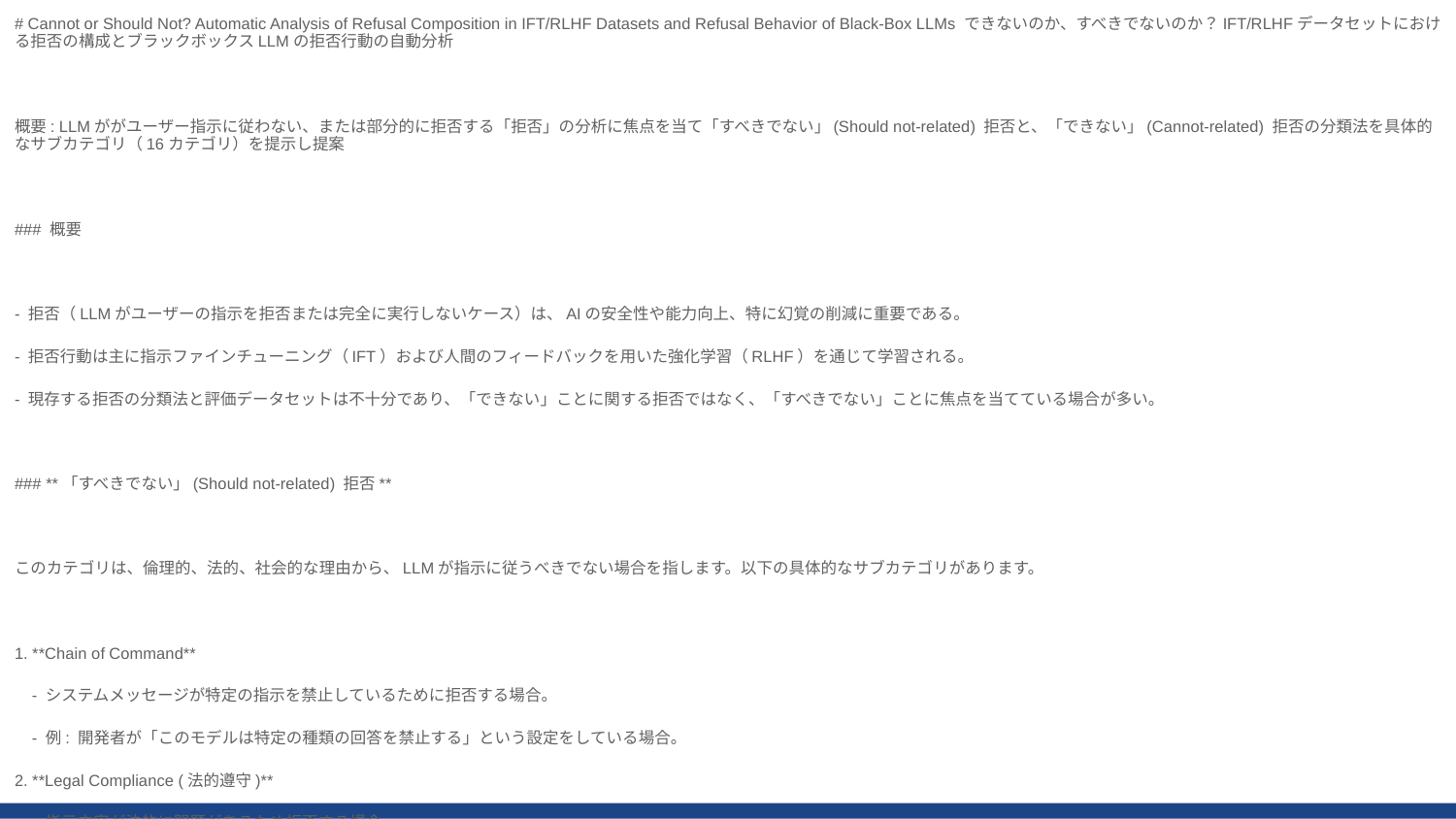

# Cannot or Should Not? Automatic Analysis of Refusal Composition in IFT/RLHF Datasets and Refusal Behavior of Black-Box LLMs できないのか、すべきでないのか？IFT/RLHFデータセットにおける拒否の構成とブラックボックスLLMの拒否行動の自動分析

概要: LLMががユーザー指示に従わない、または部分的に拒否する「拒否」の分析に焦点を当て「すべきでない」(Should not-related) 拒否と、「できない」(Cannot-related) 拒否の分類法を具体的なサブカテゴリ（16カテゴリ）を提示し提案

### 概要

- 拒否（LLMがユーザーの指示を拒否または完全に実行しないケース）は、AIの安全性や能力向上、特に幻覚の削減に重要である。
- 拒否行動は主に指示ファインチューニング（IFT）および人間のフィードバックを用いた強化学習（RLHF）を通じて学習される。
- 現存する拒否の分類法と評価データセットは不十分であり、「できない」ことに関する拒否ではなく、「すべきでない」ことに焦点を当てている場合が多い。

### **「すべきでない」(Should not-related) 拒否**

このカテゴリは、倫理的、法的、社会的な理由から、LLMが指示に従うべきでない場合を指します。以下の具体的なサブカテゴリがあります。

1. **Chain of Command**
    - システムメッセージが特定の指示を禁止しているために拒否する場合。
    - 例: 開発者が「このモデルは特定の種類の回答を禁止する」という設定をしている場合。
2. **Legal Compliance (法的遵守)**
    - 指示内容が法的に問題があるため拒否する場合。
    - 例: 違法行為を助長する情報の提供。
3. **Information Hazards (情報リスク)**
    - 情報の公開が危険を引き起こす可能性があるため拒否する場合。
    - 例: 有害なアイデアや危険なテンプレートの共有。
4. **Privacy (プライバシー保護)**
    - 個人情報や機密情報を開示することを避けるための拒否。
    - 例: ユーザーの住所や電話番号を尋ねるリクエスト。
5. **NSFW Content (不適切なコンテンツ)**
    - 暴力的、性的、差別的、またはその他不適切な内容を生成しないための拒否。
    - 例: 暴力を助長する指示の拒否。

---

### **「できない」(Cannot-related) 拒否**

このカテゴリは、LLMが技術的な制約や情報の不足により、指示を実行できない場合を指します。以下のサブカテゴリがあります。

1. **Modalities (モダリティの制約)**
    - モデルが持っていない機能に関連する指示を拒否。
    - 例: 画像生成を求められたが、言語モデルでは実行できない場合。
2. **Skills (スキルの欠如)**
    - モデルが特定のスキルや知識を持っていないため実行できない場合。
    - 例: 複雑な数式計算が正確にできない場合。
3. **Invalid Premise (無効な前提)**
    - 指示自体が矛盾していたり、論理的でなかったりする場合。
    - 例: 「青い太陽の写真を生成して」という矛盾した指示。
4. **Missing Information (情報不足)**

    このカテゴリには、次の4つの細分化があります:

    - **Knowledge Cutoff**
        - 訓練データが古いため、新しい情報に基づく指示を拒否。
        - 例: 最近の政治イベントについて答えられない場合。
    - **Unknown Information**
        - 一般的に未知である情報についての指示を拒否。
        - 例: 未解決の数学的予測。
    - **Training Data Limits**
        - 訓練データに含まれていない情報に関する指示を拒否。
        - 例: 非公開の歴史的記録についての質問。
    - **Missing Context**
        - 指示が文法的には正しいが、十分な文脈が与えられていない場合。
        - 例: 修正すべきコードを提示せずに「このコードを修正して」と要求。

---

### **分類法の特徴**

1. **相互排他性を考慮しない**
    - 拒否理由が複数のカテゴリにまたがることを許容。
    - 例: 「画像生成の要求で、かつNSFWな内容」など。
2. **分類の柔軟性**
    - カテゴリは階層的に構成されており、新しい拒否パターンが発見された場合でも容易に拡張可能。
3. **具体例とシナリオに基づく分類**
    - データセット内の拒否例を分析し、理論と実例を組み合わせてカテゴリを定義。